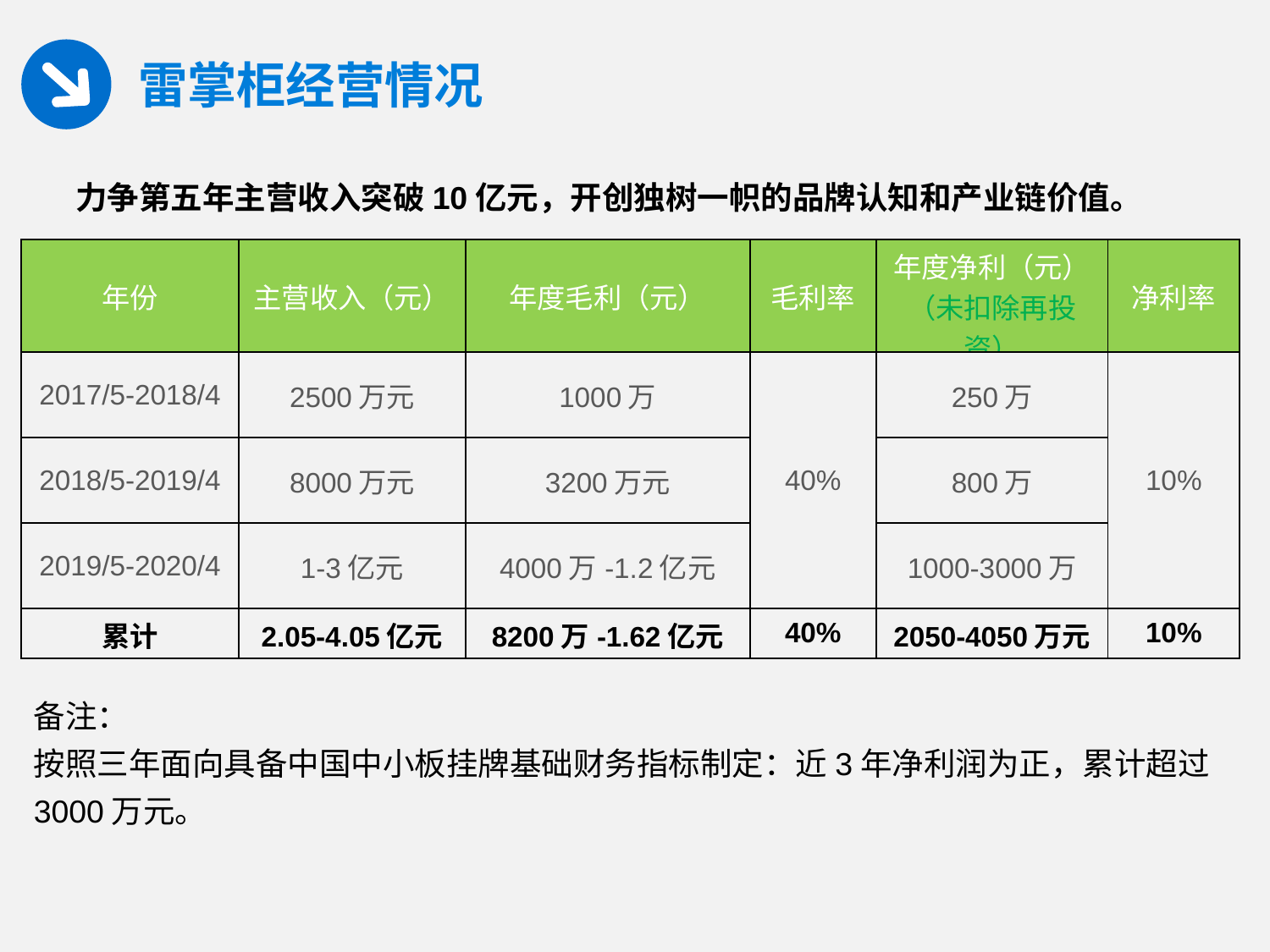

雷掌柜经营情况
力争第五年主营收入突破10亿元，开创独树一帜的品牌认知和产业链价值。
| 年份 | 主营收入（元） | 年度毛利（元） | 毛利率 | 年度净利（元） （未扣除再投资） | 净利率 |
| --- | --- | --- | --- | --- | --- |
| 2017/5-2018/4 | 2500万元 | 1000万 | 40% | 250万 | 10% |
| 2018/5-2019/4 | 8000万元 | 3200万元 |  | 800万 |  |
| 2019/5-2020/4 | 1-3亿元 | 4000万-1.2亿元 |  | 1000-3000万 |  |
| 累计 | 2.05-4.05亿元 | 8200万-1.62亿元 | 40% | 2050-4050万元 | 10% |
备注：
按照三年面向具备中国中小板挂牌基础财务指标制定：近3年净利润为正，累计超过3000万元。